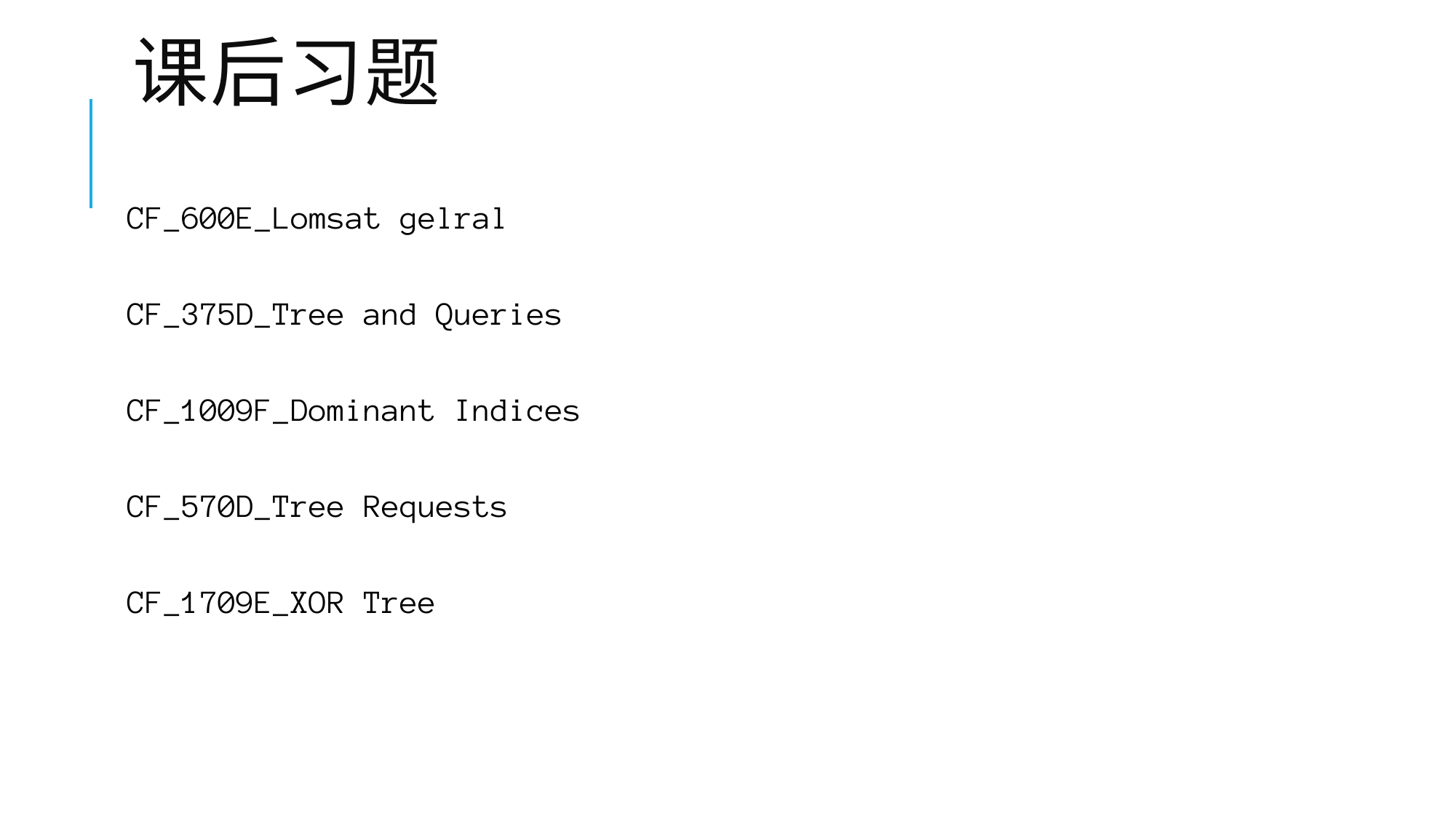

# 课后习题
CF_600E_Lomsat gelral

CF_375D_Tree and Queries

CF_1009F_Dominant Indices

CF_570D_Tree Requests

CF_1709E_XOR Tree